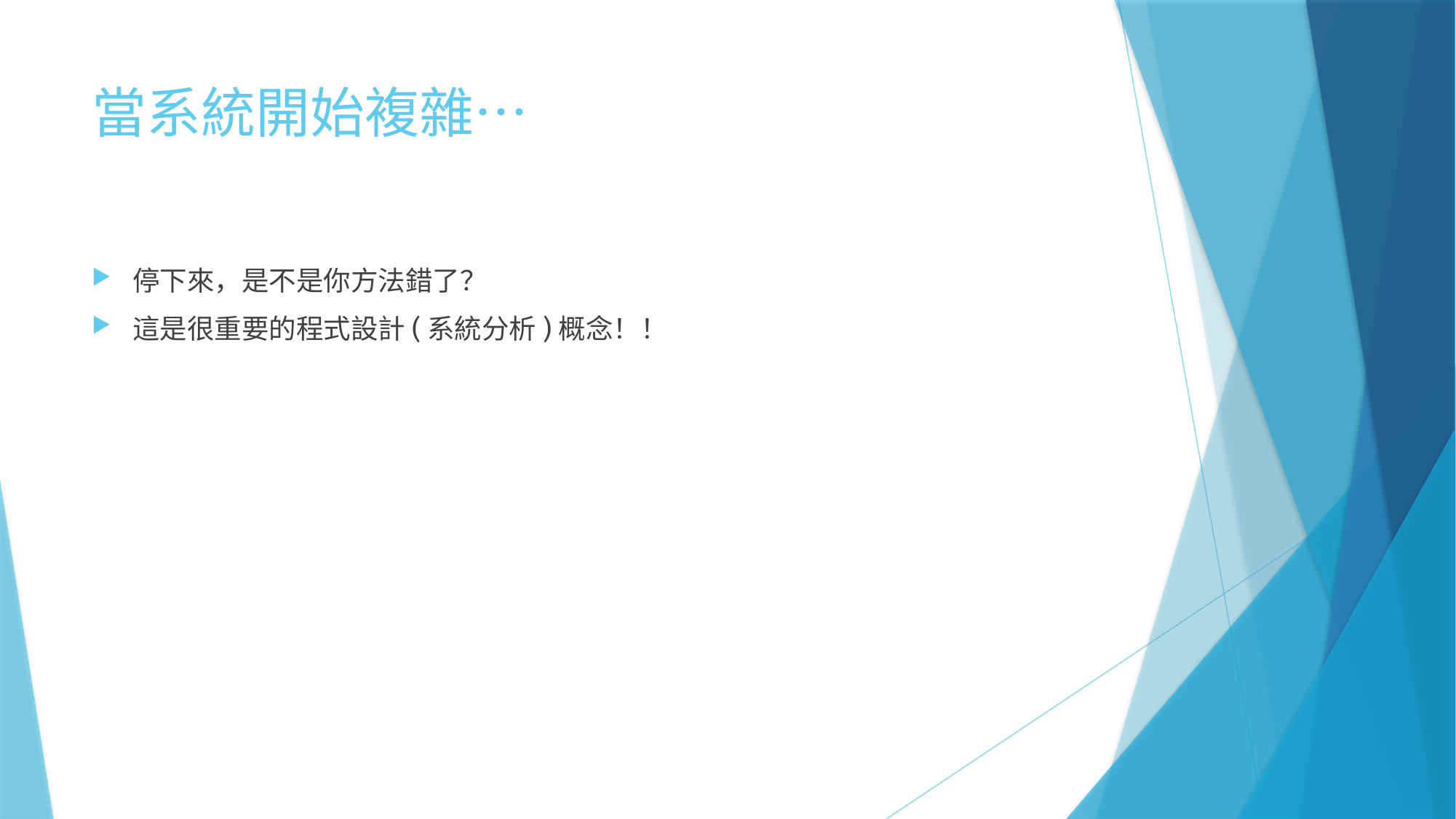

# 當系統開始複雜…
停下來，是不是你方法錯了？
這是很重要的程式設計(系統分析)概念！！